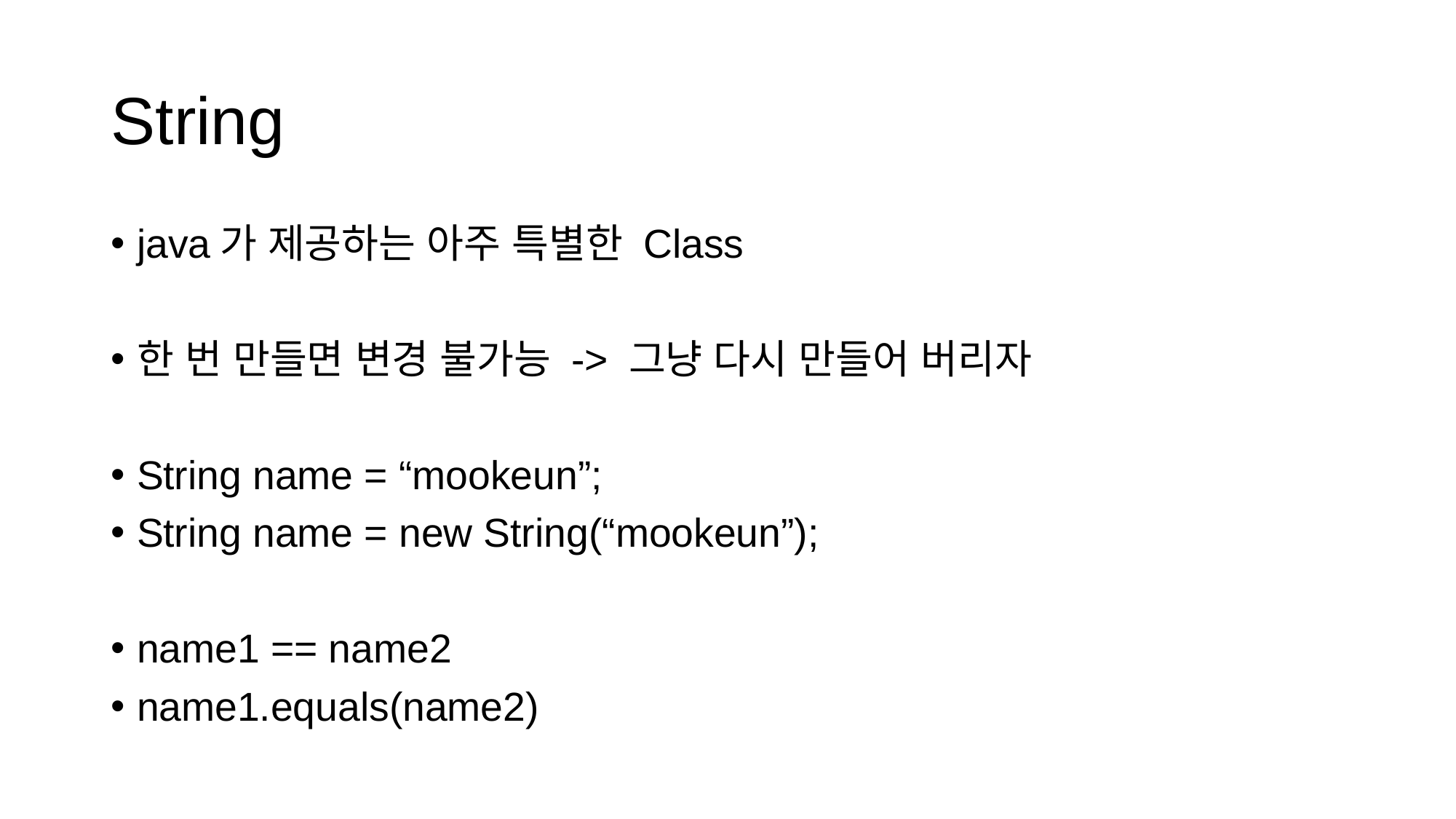

# String
java가 제공하는 아주 특별한 Class

한 번 만들면 변경 불가능 -> 그냥 다시 만들어 버리자

String name = “mookeun”;
String name = new String(“mookeun”);

name1 == name2
name1.equals(name2)